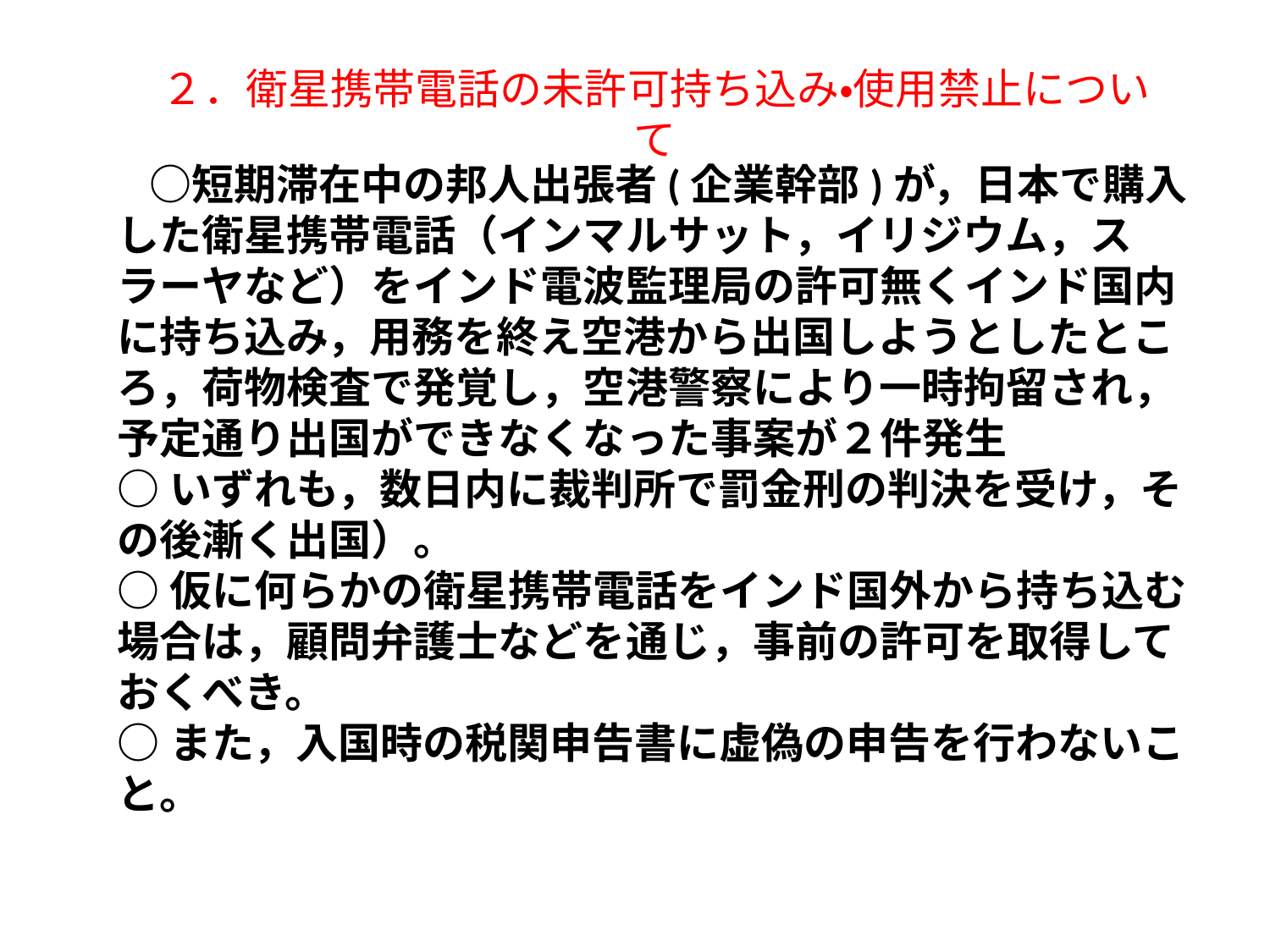

#
２．衛星携帯電話の未許可持ち込み・使用禁止について

　○短期滞在中の邦人出張者(企業幹部)が，日本で購入した衛星携帯電話（インマルサット，イリジウム，スラーヤなど）をインド電波監理局の許可無くインド国内に持ち込み，用務を終え空港から出国しようとしたところ，荷物検査で発覚し，空港警察により一時拘留され，予定通り出国ができなくなった事案が２件発生
○いずれも，数日内に裁判所で罰金刑の判決を受け，その後漸く出国）。
○仮に何らかの衛星携帯電話をインド国外から持ち込む場合は，顧問弁護士などを通じ，事前の許可を取得しておくべき。
○また，入国時の税関申告書に虚偽の申告を行わないこと。